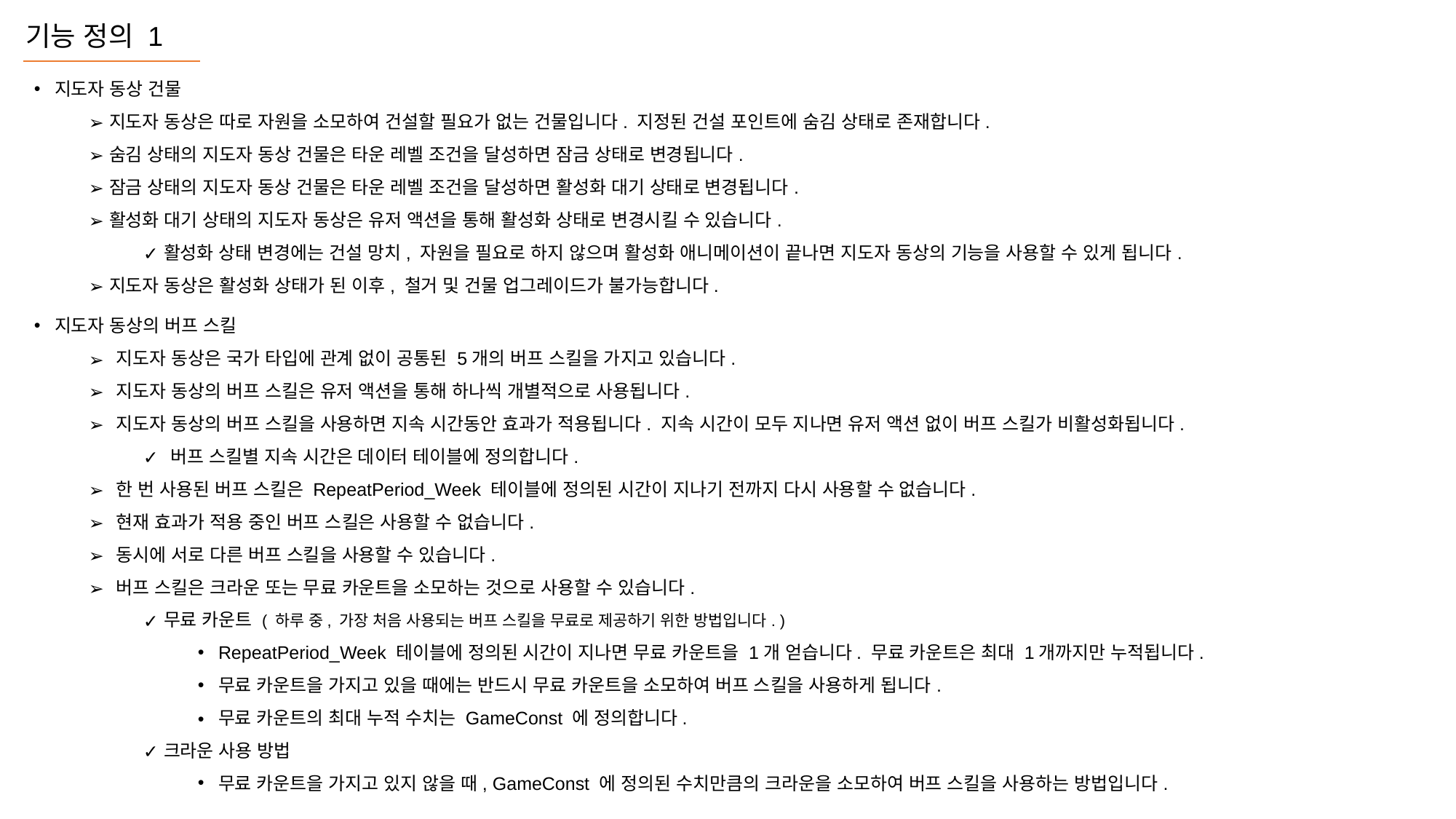

기능 정의 1
지도자 동상 건물
지도자 동상은 따로 자원을 소모하여 건설할 필요가 없는 건물입니다. 지정된 건설 포인트에 숨김 상태로 존재합니다.
숨김 상태의 지도자 동상 건물은 타운 레벨 조건을 달성하면 잠금 상태로 변경됩니다.
잠금 상태의 지도자 동상 건물은 타운 레벨 조건을 달성하면 활성화 대기 상태로 변경됩니다.
활성화 대기 상태의 지도자 동상은 유저 액션을 통해 활성화 상태로 변경시킬 수 있습니다.
활성화 상태 변경에는 건설 망치, 자원을 필요로 하지 않으며 활성화 애니메이션이 끝나면 지도자 동상의 기능을 사용할 수 있게 됩니다.
지도자 동상은 활성화 상태가 된 이후, 철거 및 건물 업그레이드가 불가능합니다.
지도자 동상의 버프 스킬
지도자 동상은 국가 타입에 관계 없이 공통된 5개의 버프 스킬을 가지고 있습니다.
지도자 동상의 버프 스킬은 유저 액션을 통해 하나씩 개별적으로 사용됩니다.
지도자 동상의 버프 스킬을 사용하면 지속 시간동안 효과가 적용됩니다. 지속 시간이 모두 지나면 유저 액션 없이 버프 스킬가 비활성화됩니다.
버프 스킬별 지속 시간은 데이터 테이블에 정의합니다.
한 번 사용된 버프 스킬은 RepeatPeriod_Week 테이블에 정의된 시간이 지나기 전까지 다시 사용할 수 없습니다.
현재 효과가 적용 중인 버프 스킬은 사용할 수 없습니다.
동시에 서로 다른 버프 스킬을 사용할 수 있습니다.
버프 스킬은 크라운 또는 무료 카운트을 소모하는 것으로 사용할 수 있습니다.
무료 카운트 ( 하루 중, 가장 처음 사용되는 버프 스킬을 무료로 제공하기 위한 방법입니다. )
RepeatPeriod_Week 테이블에 정의된 시간이 지나면 무료 카운트을 1개 얻습니다. 무료 카운트은 최대 1개까지만 누적됩니다.
무료 카운트을 가지고 있을 때에는 반드시 무료 카운트을 소모하여 버프 스킬을 사용하게 됩니다.
무료 카운트의 최대 누적 수치는 GameConst 에 정의합니다.
크라운 사용 방법
무료 카운트을 가지고 있지 않을 때, GameConst 에 정의된 수치만큼의 크라운을 소모하여 버프 스킬을 사용하는 방법입니다.